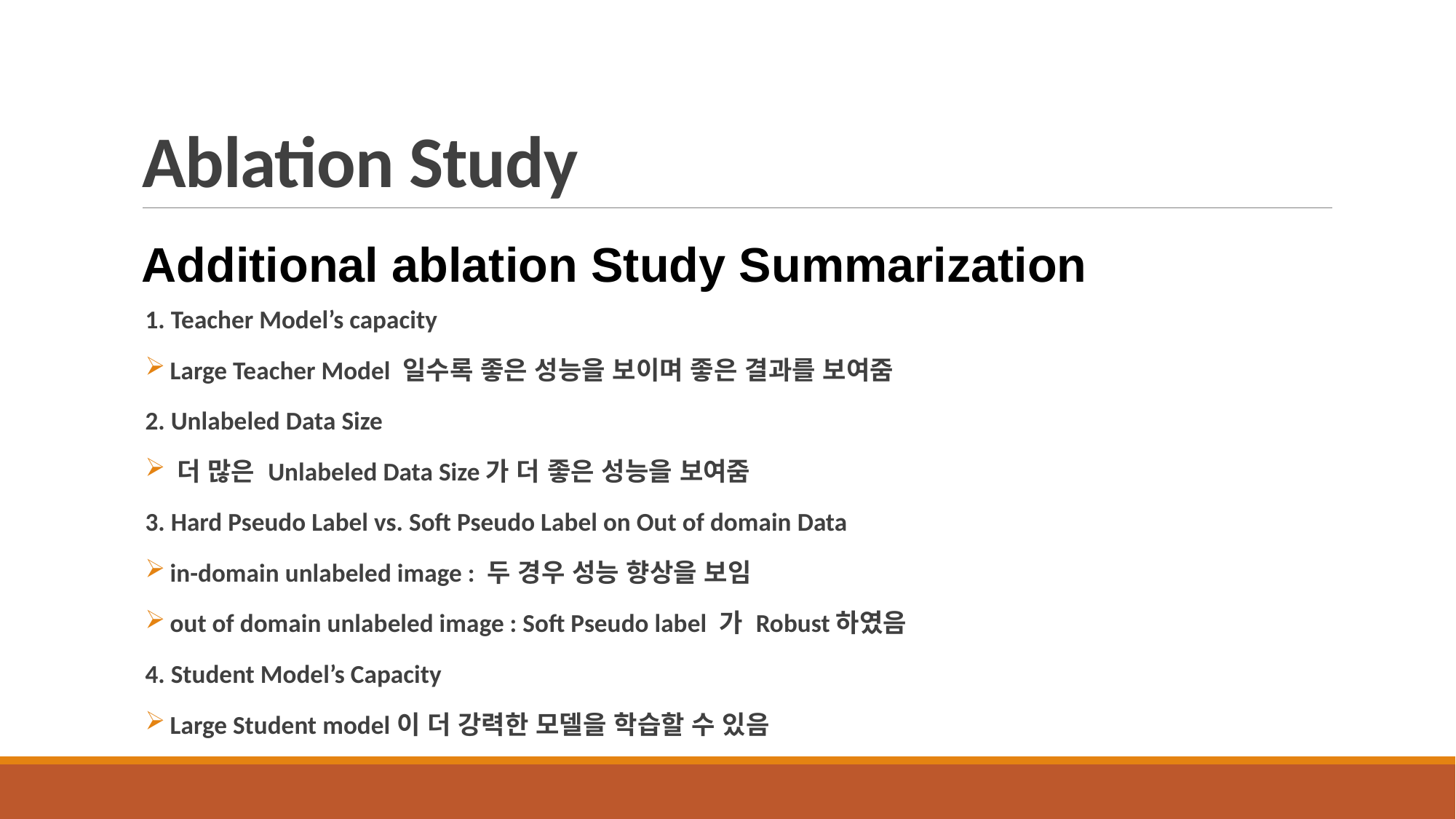

# Ablation Study
Additional ablation Study Summarization
1. Teacher Model’s capacity
 Large Teacher Model 일수록 좋은 성능을 보이며 좋은 결과를 보여줌
2. Unlabeled Data Size
 더 많은 Unlabeled Data Size가 더 좋은 성능을 보여줌
3. Hard Pseudo Label vs. Soft Pseudo Label on Out of domain Data
 in-domain unlabeled image : 두 경우 성능 향상을 보임
 out of domain unlabeled image : Soft Pseudo label 가 Robust하였음
4. Student Model’s Capacity
 Large Student model이 더 강력한 모델을 학습할 수 있음